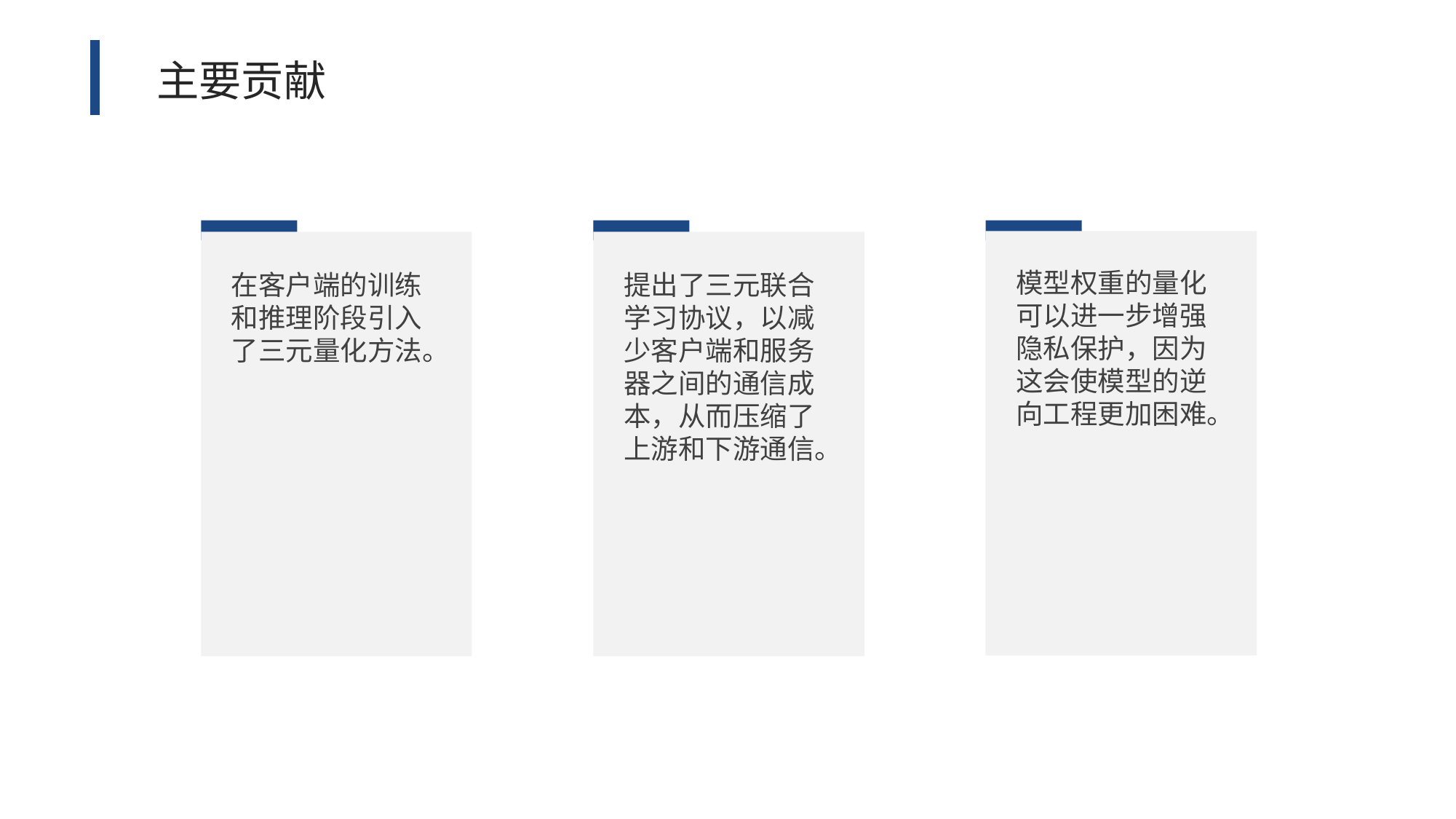

主要贡献

模型权重的量化可以进一步增强隐私保护，因为这会使模型的逆向工程更加困难。
在客户端的训练和推理阶段引入了三元量化方法。
提出了三元联合学习协议，以减少客户端和服务器之间的通信成本，从而压缩了上游和下游通信。